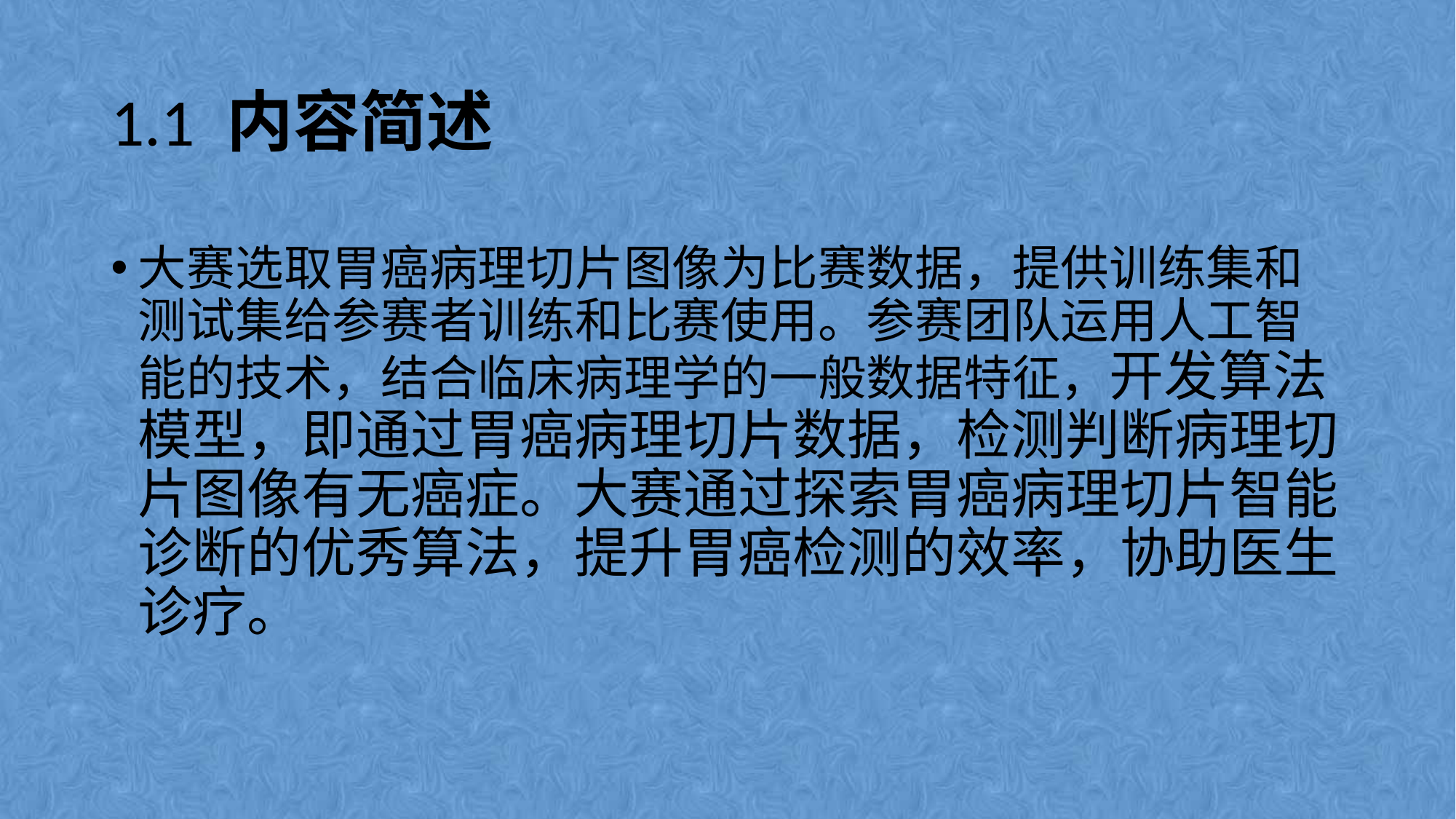

# 1.1 内容简述
大赛选取胃癌病理切片图像为比赛数据，提供训练集和测试集给参赛者训练和比赛使用。参赛团队运用人工智能的技术，结合临床病理学的一般数据特征，开发算法模型，即通过胃癌病理切片数据，检测判断病理切片图像有无癌症。大赛通过探索胃癌病理切片智能诊断的优秀算法，提升胃癌检测的效率，协助医生诊疗。